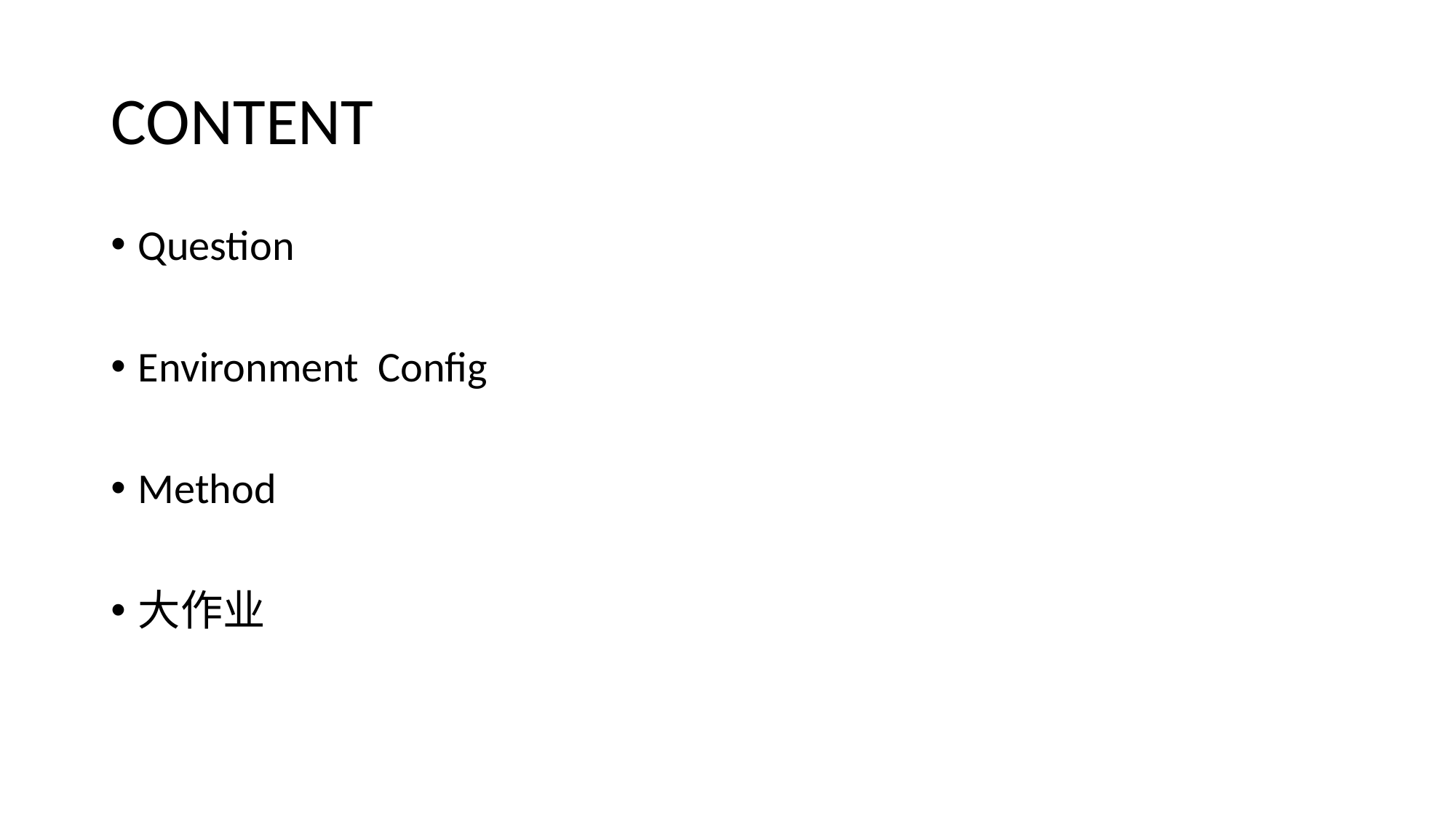

# CONTENT
Question

Environment  Config

Method

大作业